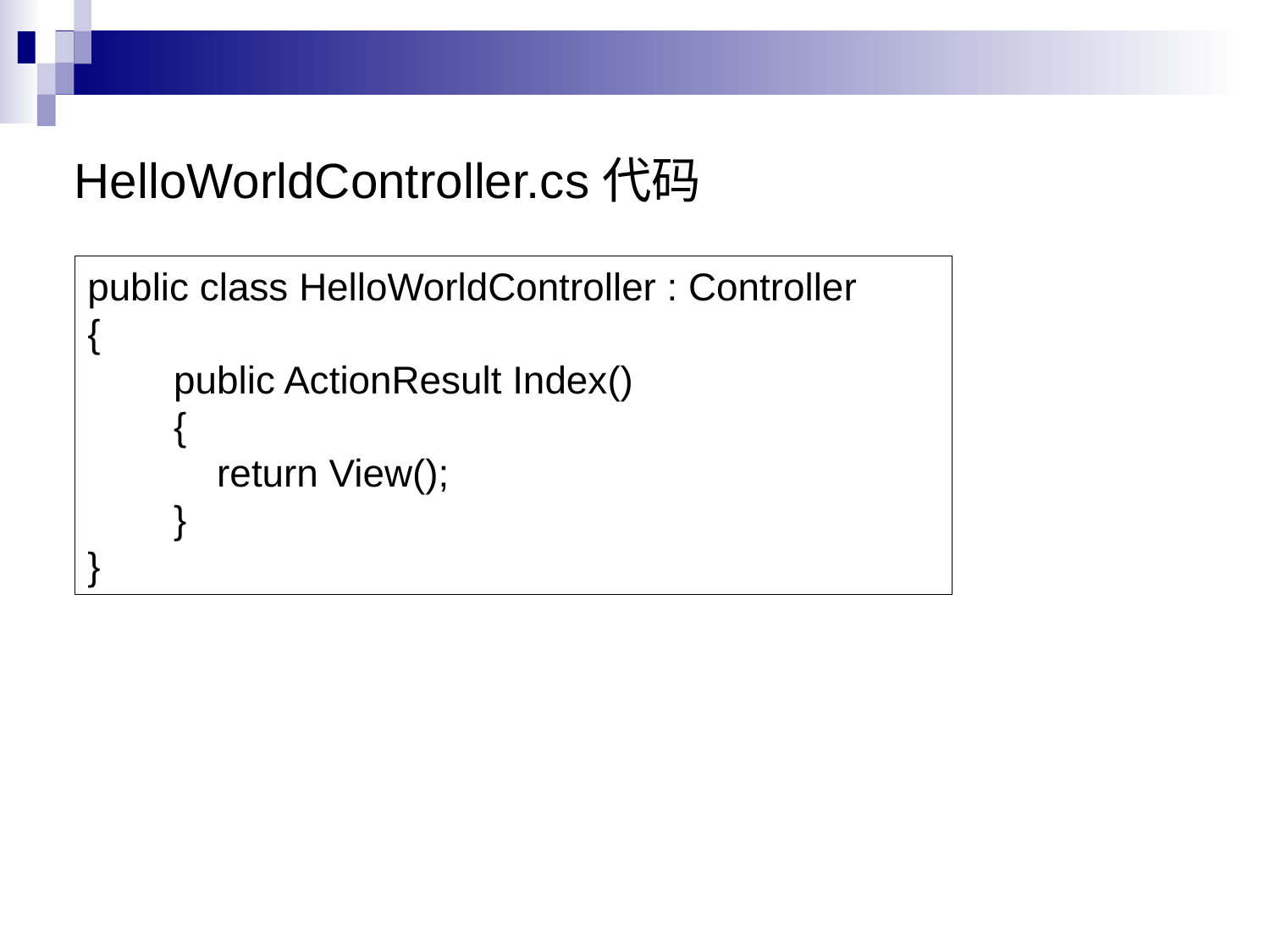

HelloWorldController.cs代码
public class HelloWorldController : Controller
{
        public ActionResult Index()
        {
            return View();
        }
}